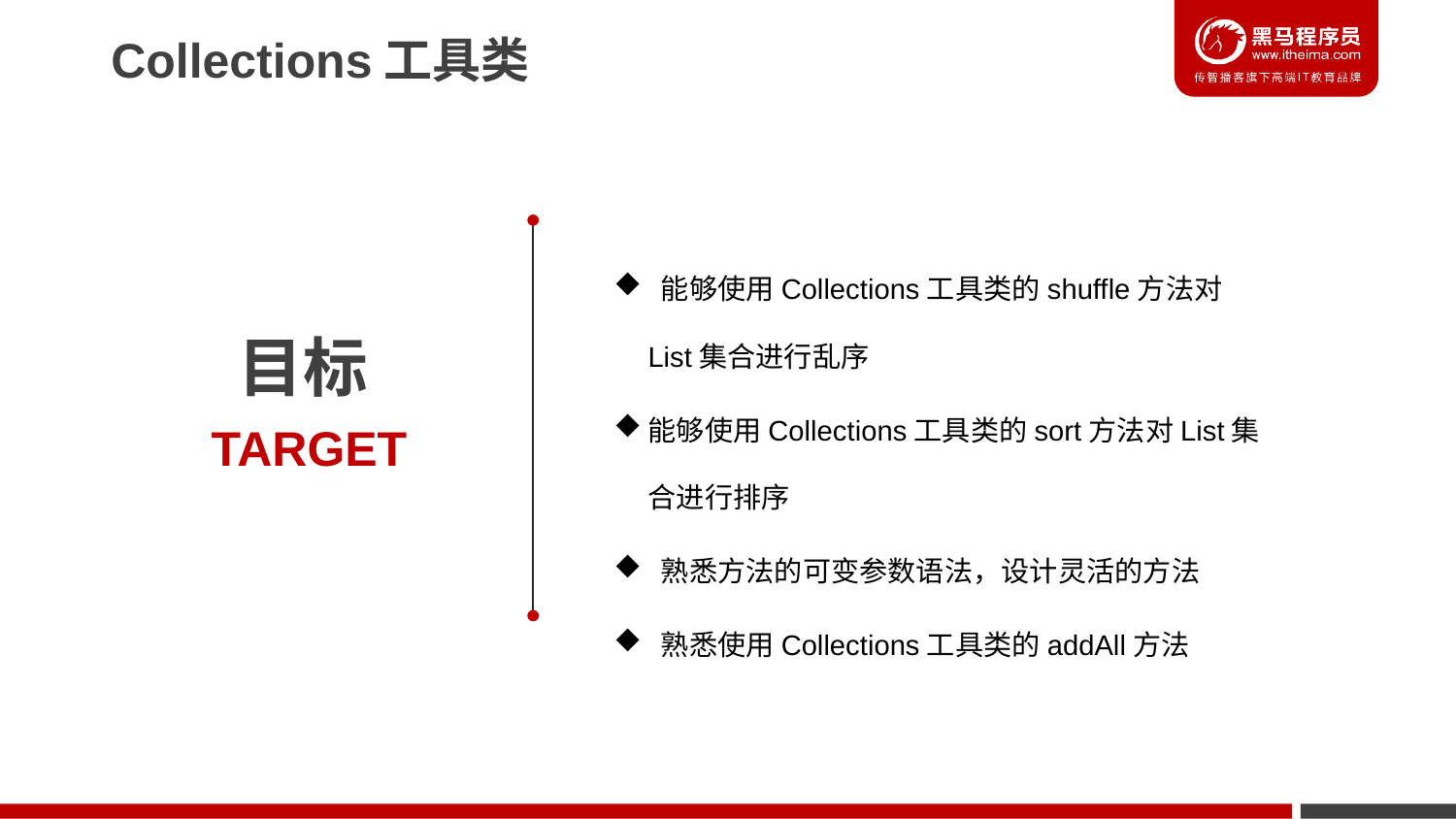

# Collections工具类
 能够使用Collections工具类的shuffle方法对List集合进行乱序
能够使用Collections工具类的sort方法对List集合进行排序
 熟悉方法的可变参数语法，设计灵活的方法
 熟悉使用Collections工具类的addAll方法